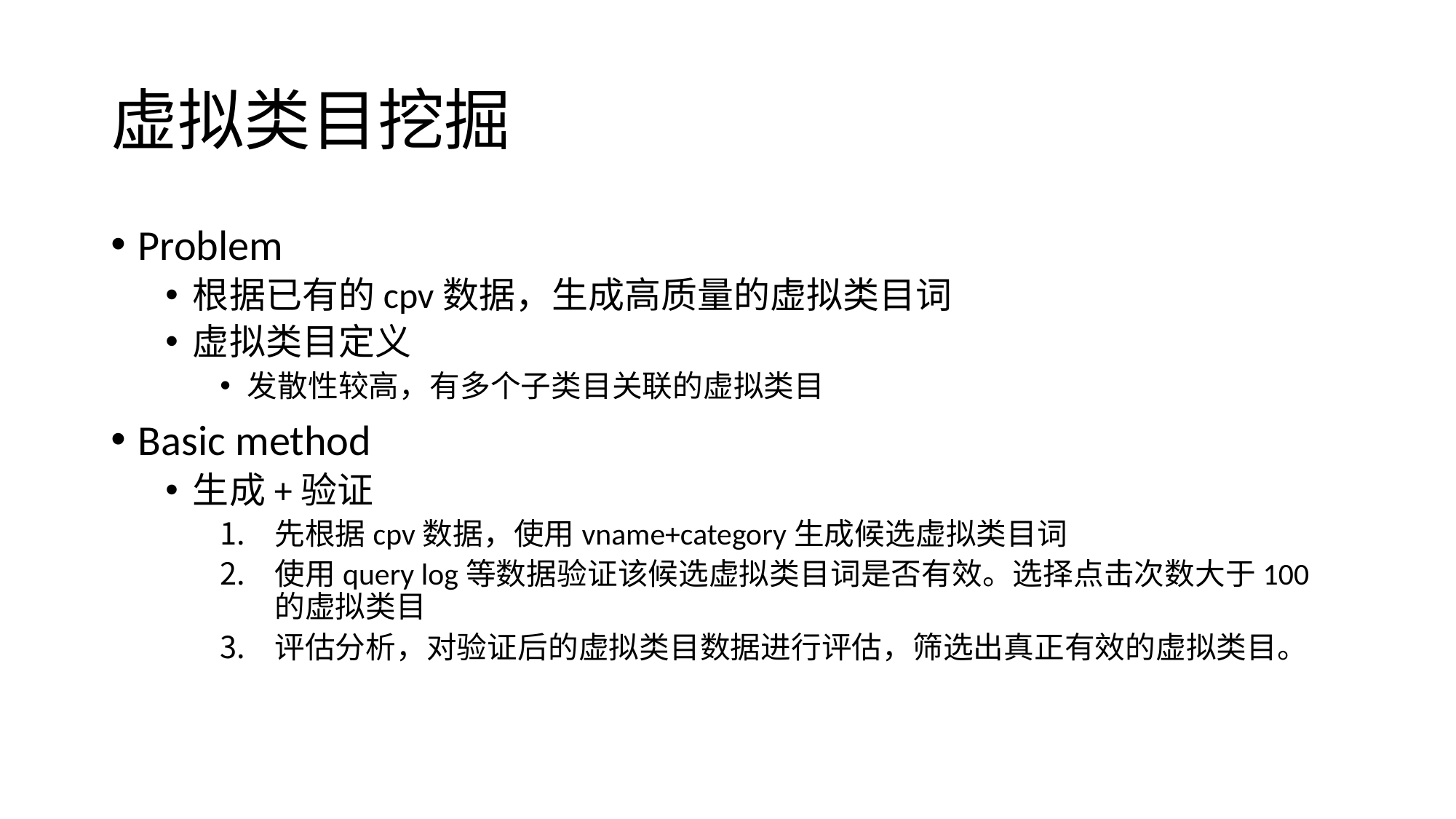

# 虚拟类目挖掘
Problem
根据已有的cpv数据，生成高质量的虚拟类目词
虚拟类目定义
发散性较高，有多个子类目关联的虚拟类目
Basic method
生成+验证
先根据cpv数据，使用vname+category生成候选虚拟类目词
使用query log等数据验证该候选虚拟类目词是否有效。选择点击次数大于100的虚拟类目
评估分析，对验证后的虚拟类目数据进行评估，筛选出真正有效的虚拟类目。